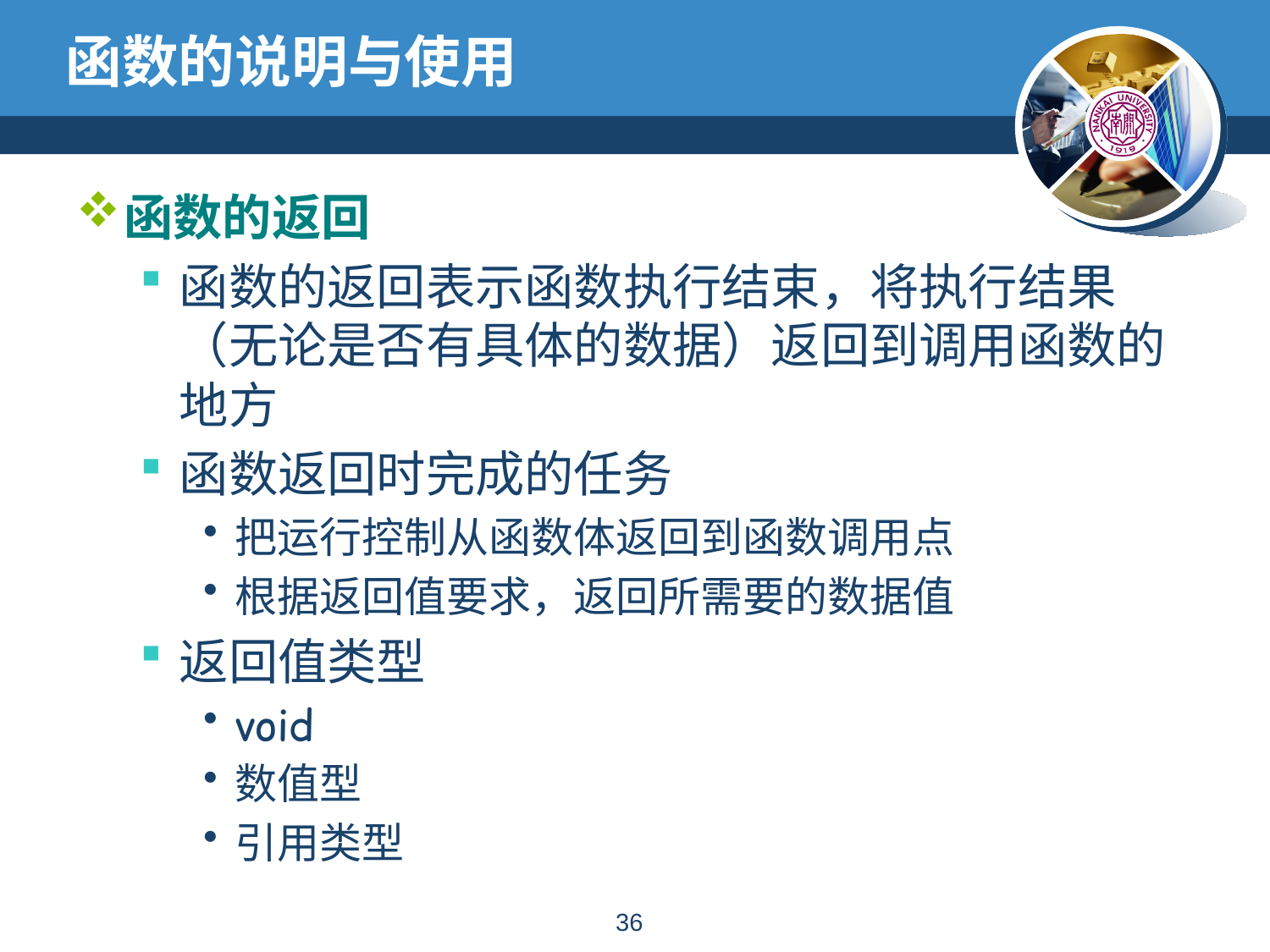

# 函数的说明与使用
函数的返回
函数的返回表示函数执行结束，将执行结果（无论是否有具体的数据）返回到调用函数的地方
函数返回时完成的任务
把运行控制从函数体返回到函数调用点
根据返回值要求，返回所需要的数据值
返回值类型
void
数值型
引用类型
36